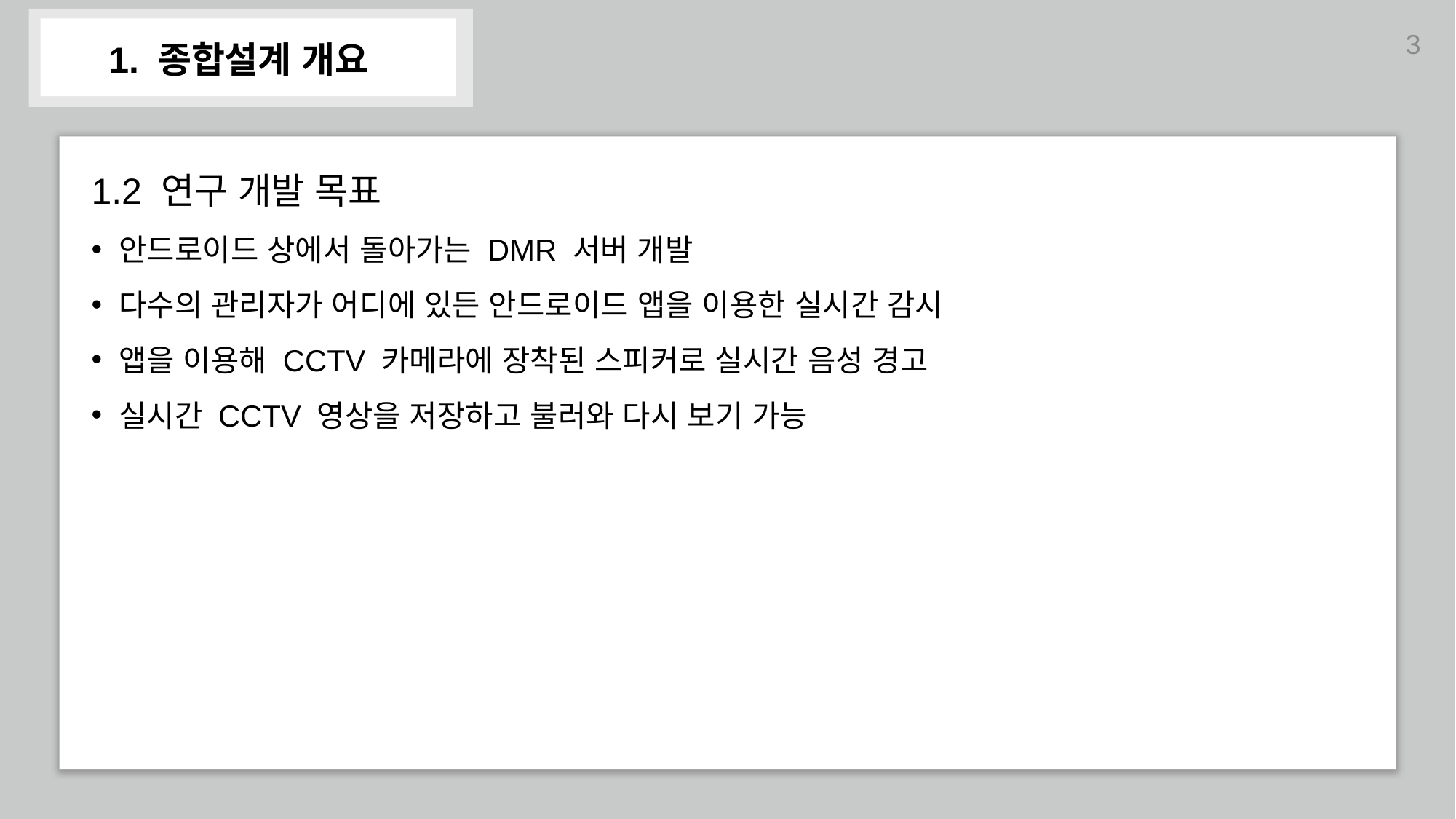

# 1. 종합설계 개요

ㅠ
3

1.2 연구 개발 목표
안드로이드 상에서 돌아가는 DMR 서버 개발
다수의 관리자가 어디에 있든 안드로이드 앱을 이용한 실시간 감시
앱을 이용해 CCTV 카메라에 장착된 스피커로 실시간 음성 경고
실시간 CCTV 영상을 저장하고 불러와 다시 보기 가능